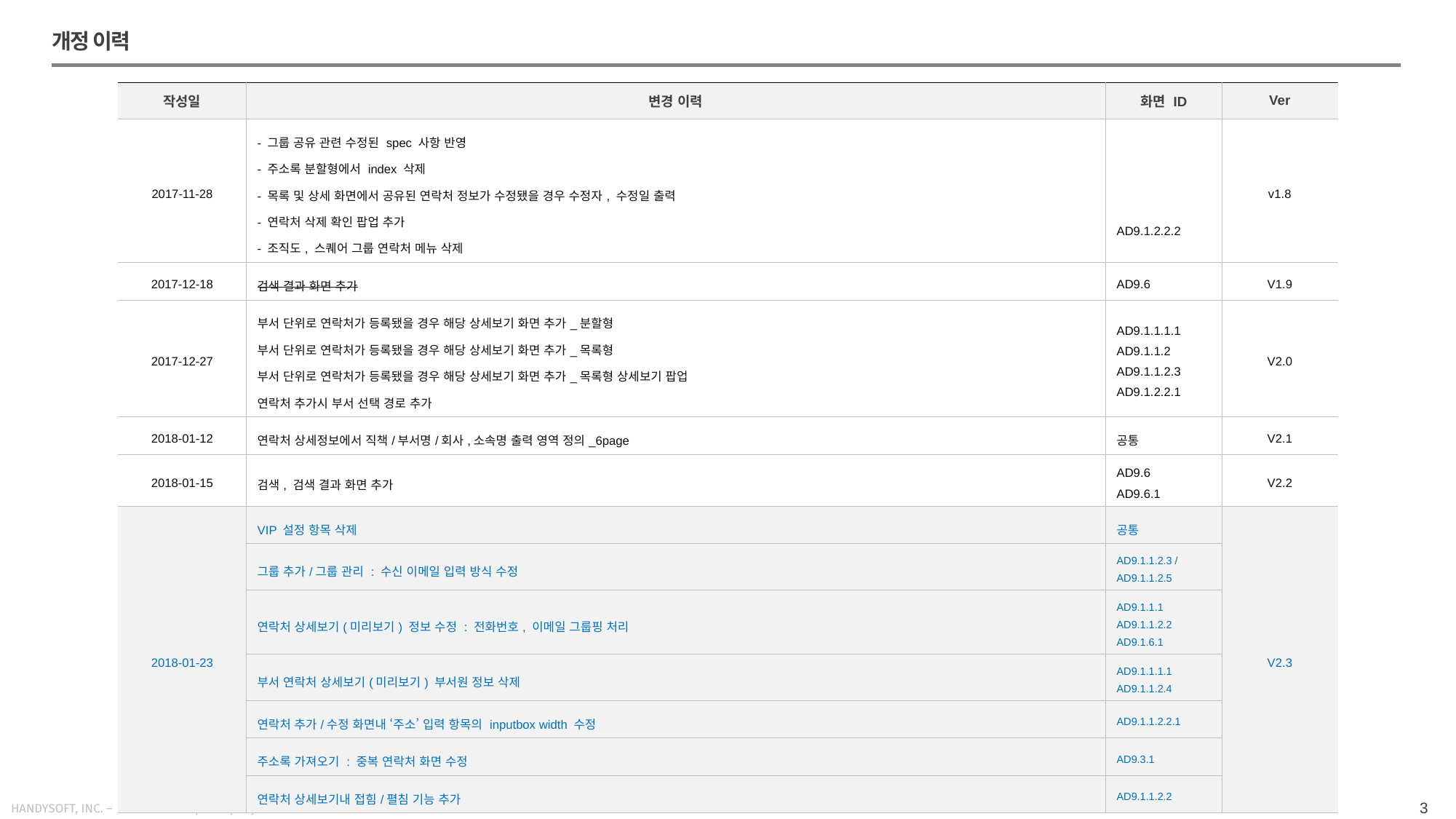

개정 이력
| 작성일 | 변경 이력 | 화면 ID | Ver |
| --- | --- | --- | --- |
| 2017-11-28 | - 그룹 공유 관련 수정된 spec 사항 반영 - 주소록 분할형에서 index 삭제 - 목록 및 상세 화면에서 공유된 연락처 정보가 수정됐을 경우 수정자, 수정일 출력 - 연락처 삭제 확인 팝업 추가 - 조직도, 스퀘어 그룹 연락처 메뉴 삭제 | AD9.1.2.2.2 | v1.8 |
| 2017-12-18 | 검색 결과 화면 추가 | AD9.6 | V1.9 |
| 2017-12-27 | 부서 단위로 연락처가 등록됐을 경우 해당 상세보기 화면 추가\_분할형 부서 단위로 연락처가 등록됐을 경우 해당 상세보기 화면 추가\_목록형 부서 단위로 연락처가 등록됐을 경우 해당 상세보기 화면 추가\_목록형 상세보기 팝업 연락처 추가시 부서 선택 경로 추가 | AD9.1.1.1.1 AD9.1.1.2 AD9.1.1.2.3 AD9.1.2.2.1 | V2.0 |
| 2018-01-12 | 연락처 상세정보에서 직책/부서명/회사,소속명 출력 영역 정의\_6page | 공통 | V2.1 |
| 2018-01-15 | 검색, 검색 결과 화면 추가 | AD9.6 AD9.6.1 | V2.2 |
| 2018-01-23 | VIP 설정 항목 삭제 | 공통 | V2.3 |
|  | 그룹 추가/그룹 관리 : 수신 이메일 입력 방식 수정 | AD9.1.1.2.3 / AD9.1.1.2.5 |  |
|  | 연락처 상세보기(미리보기) 정보 수정 : 전화번호, 이메일 그룹핑 처리 | AD9.1.1.1 AD9.1.1.2.2 AD9.1.6.1 |  |
|  | 부서 연락처 상세보기(미리보기) 부서원 정보 삭제 | AD9.1.1.1.1 AD9.1.1.2.4 |  |
|  | 연락처 추가/수정 화면내 ‘주소’ 입력 항목의 inputbox width 수정 | AD9.1.1.2.2.1 |  |
|  | 주소록 가져오기 : 중복 연락처 화면 수정 | AD9.3.1 |  |
|  | 연락처 상세보기내 접힘/펼침 기능 추가 | AD9.1.1.2.2 |  |